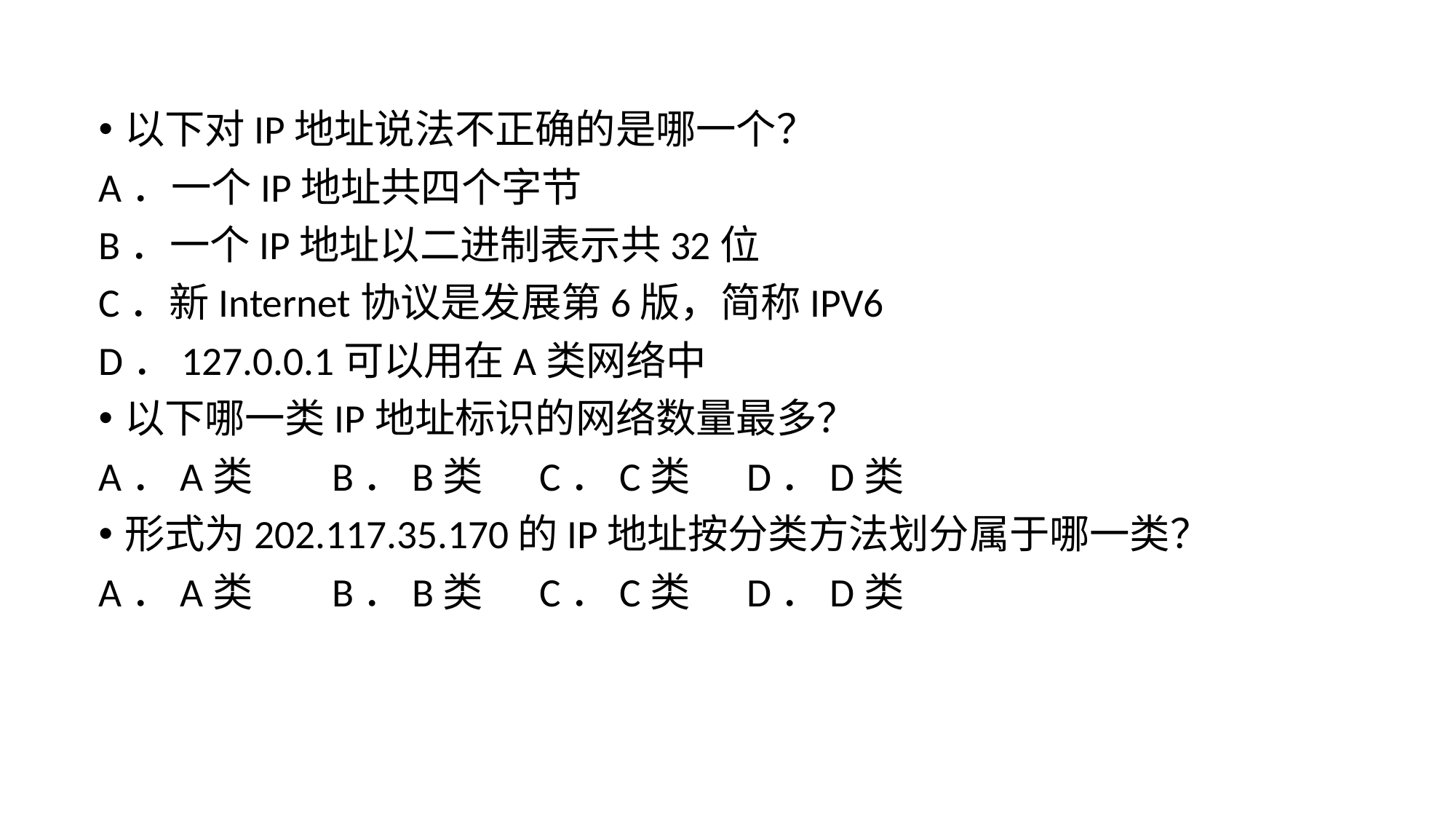

以下对IP地址说法不正确的是哪一个？
A．一个IP地址共四个字节
B．一个IP地址以二进制表示共32位
C．新Internet协议是发展第6版，简称IPV6
D．127.0.0.1可以用在A类网络中
以下哪一类IP地址标识的网络数量最多？
A．A类	B．B类	C．C类	D．D类
形式为202.117.35.170的IP地址按分类方法划分属于哪一类？
A．A类	B．B类	C．C类	D．D类